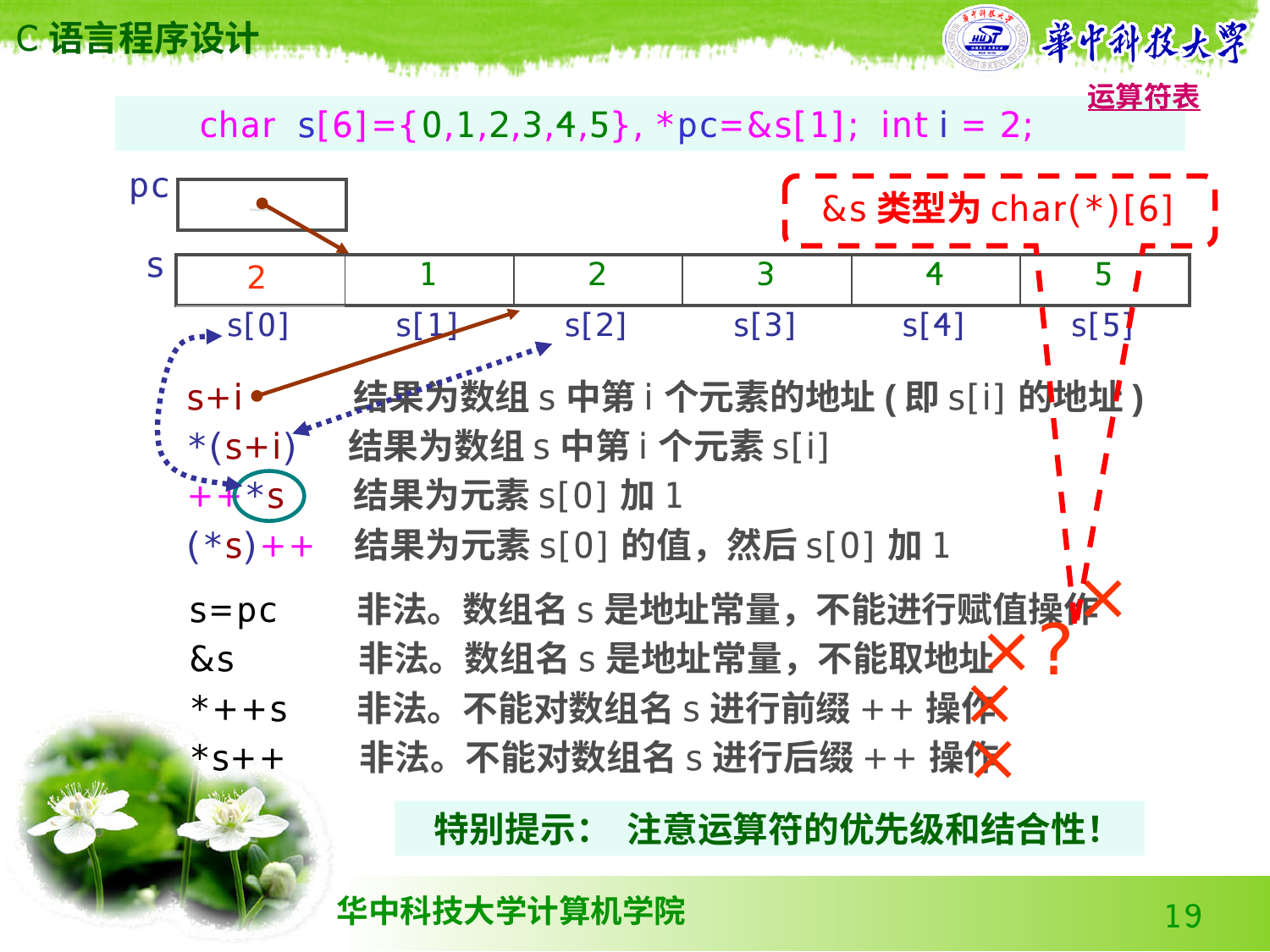

运算符表
       char  s[6]={0,1,2,3,4,5}, *pc=&s[1];  int i = 2;
pc
&s类型为char(*)[6]
| － |
| --- |

s
| 0 | 1 | 2 | 3 | 4 | 5 |
| --- | --- | --- | --- | --- | --- |
1
2
| s[0] | s[1] | s[2] | s[3] | s[4] | s[5] |
| --- | --- | --- | --- | --- | --- |

s+i	   结果为数组s中第i个元素的地址(即s[i]的地址)
*(s+i)     结果为数组s中第i个元素s[i]
++*s	   结果为元素s[0]加1
(*s)++   结果为元素s[0]的值，然后s[0]加1
×
s=pc	   非法。数组名s是地址常量，不能进行赋值操作
&s           非法。数组名s是地址常量，不能取地址
*++s	   非法。不能对数组名s进行前缀++操作
*s++      非法。不能对数组名s进行后缀++操作
×?
×
×
 特别提示：  注意运算符的优先级和结合性！
19